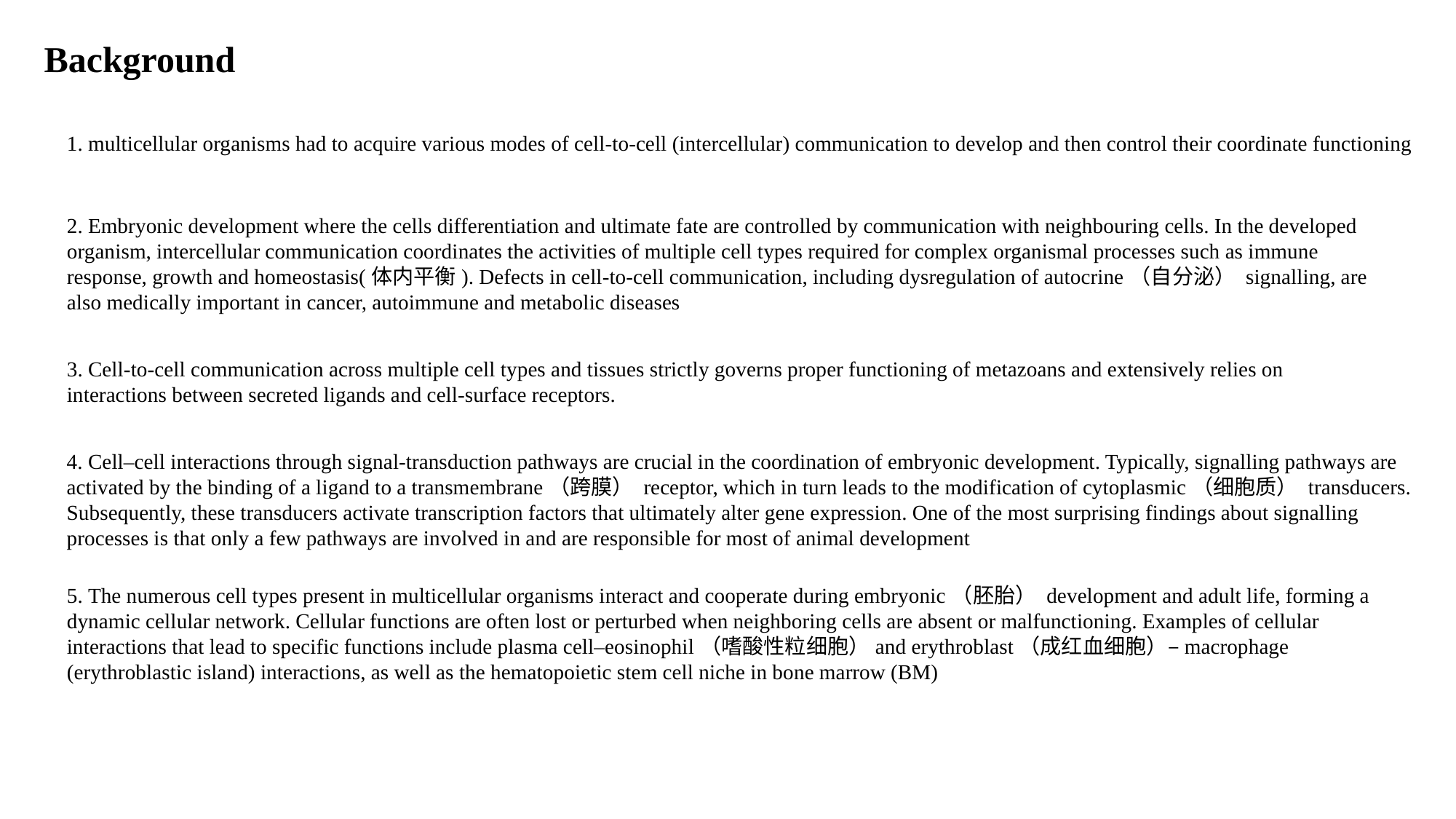

Background
1. multicellular organisms had to acquire various modes of cell-to-cell (intercellular) communication to develop and then control their coordinate functioning
2. Embryonic development where the cells differentiation and ultimate fate are controlled by communication with neighbouring cells. In the developed organism, intercellular communication coordinates the activities of multiple cell types required for complex organismal processes such as immune response, growth and homeostasis(体内平衡). Defects in cell-to-cell communication, including dysregulation of autocrine（自分泌） signalling, are also medically important in cancer, autoimmune and metabolic diseases
3. Cell-to-cell communication across multiple cell types and tissues strictly governs proper functioning of metazoans and extensively relies on interactions between secreted ligands and cell-surface receptors.
4. Cell–cell interactions through signal-transduction pathways are crucial in the coordination of embryonic development. Typically, signalling pathways are activated by the binding of a ligand to a transmembrane（跨膜） receptor, which in turn leads to the modification of cytoplasmic（细胞质） transducers. Subsequently, these transducers activate transcription factors that ultimately alter gene expression. One of the most surprising findings about signalling processes is that only a few pathways are involved in and are responsible for most of animal development
5. The numerous cell types present in multicellular organisms interact and cooperate during embryonic（胚胎） development and adult life, forming a dynamic cellular network. Cellular functions are often lost or perturbed when neighboring cells are absent or malfunctioning. Examples of cellular interactions that lead to specific functions include plasma cell–eosinophil（嗜酸性粒细胞）and erythroblast（成红血细胞）–macrophage (erythroblastic island) interactions, as well as the hematopoietic stem cell niche in bone marrow (BM)